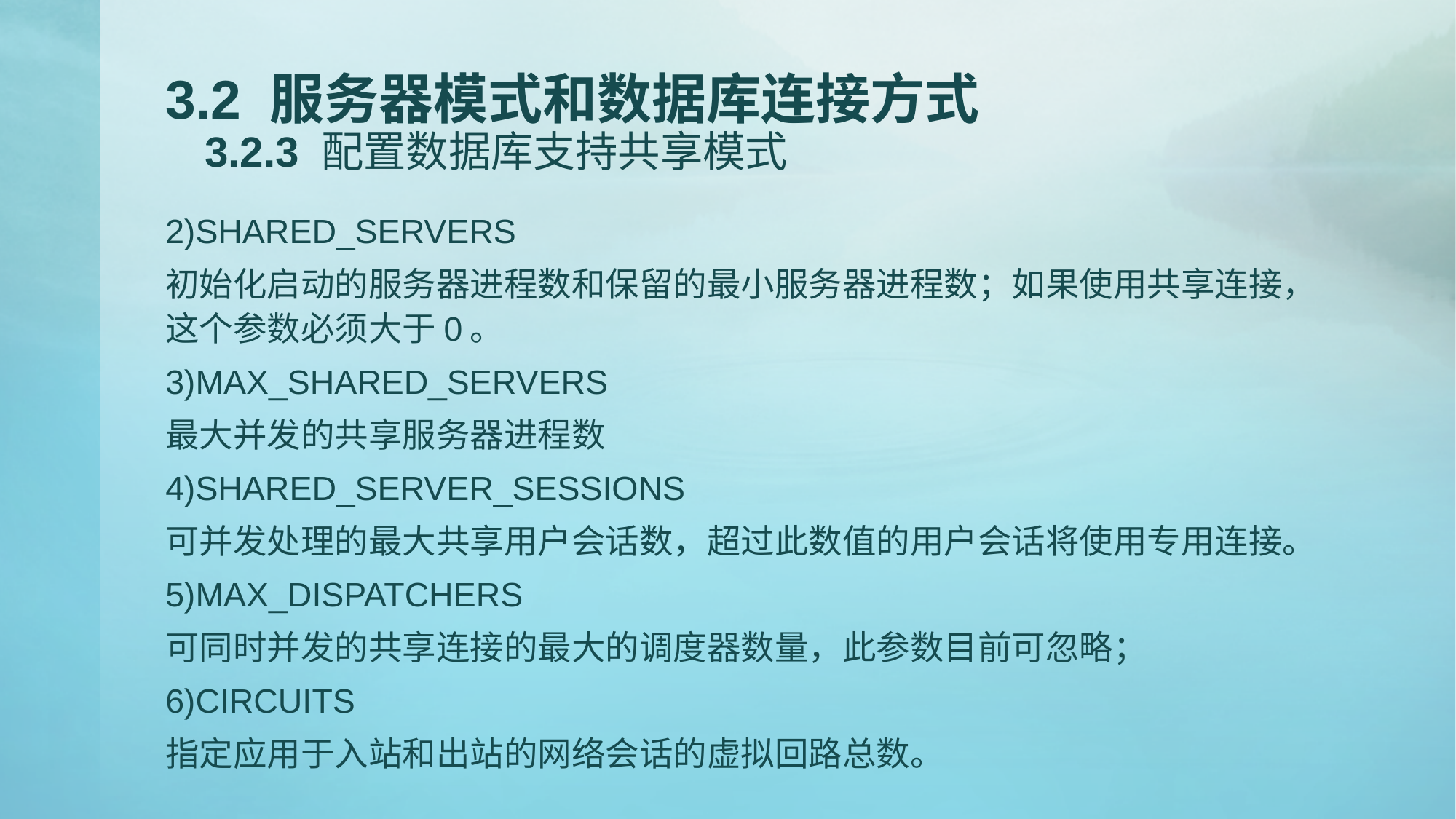

# 3.2 服务器模式和数据库连接方式 3.2.3 配置数据库支持共享模式
2)SHARED_SERVERS
初始化启动的服务器进程数和保留的最小服务器进程数；如果使用共享连接，这个参数必须大于0。
3)MAX_SHARED_SERVERS
最大并发的共享服务器进程数
4)SHARED_SERVER_SESSIONS
可并发处理的最大共享用户会话数，超过此数值的用户会话将使用专用连接。
5)MAX_DISPATCHERS
可同时并发的共享连接的最大的调度器数量，此参数目前可忽略；
6)CIRCUITS
指定应用于入站和出站的网络会话的虚拟回路总数。